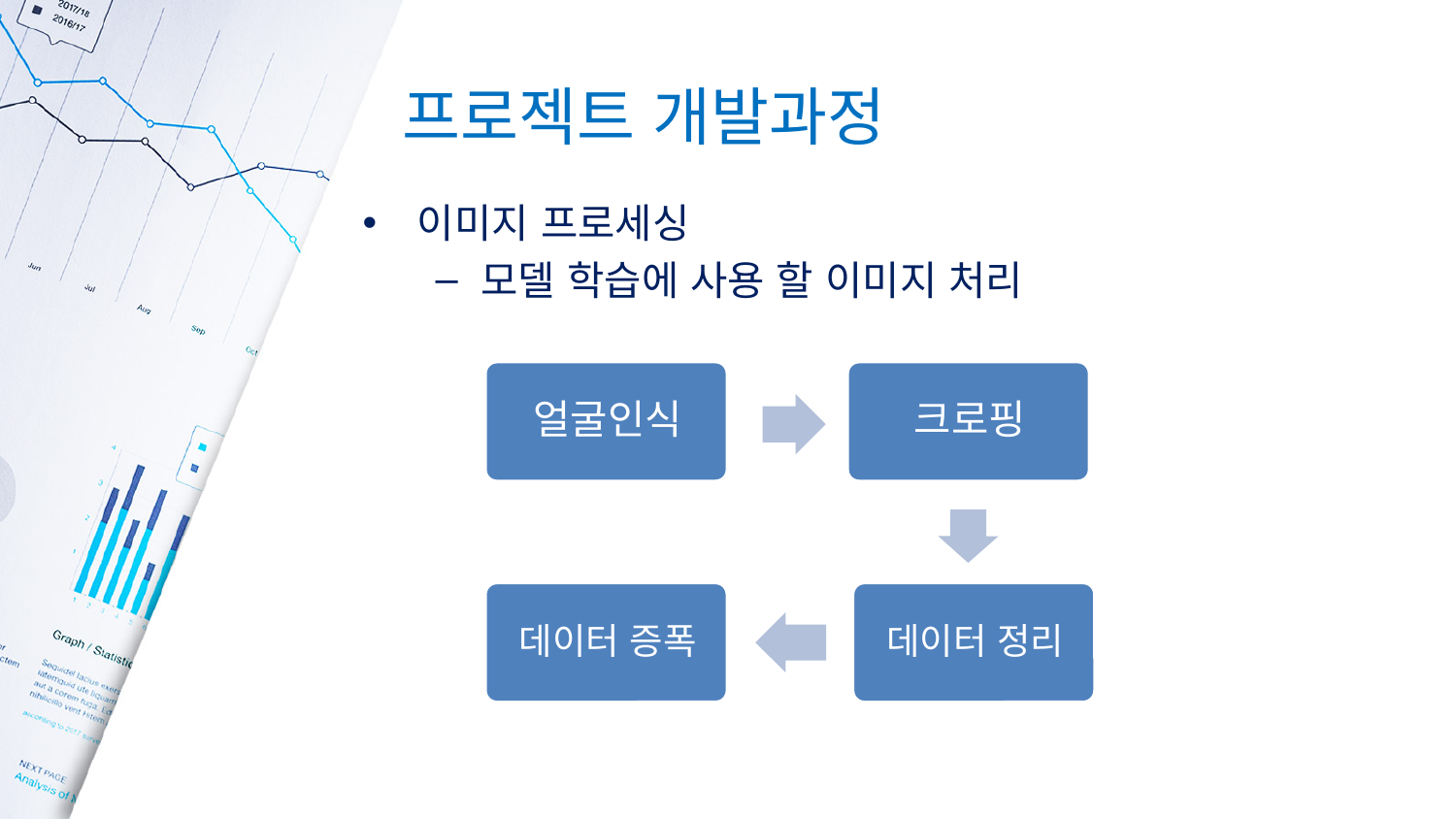

# 프로젝트 개발과정
얼굴인식

크로핑

데이터 정리

데이터 증폭
이미지 프로세싱
모델 학습에 사용 할 이미지 처리